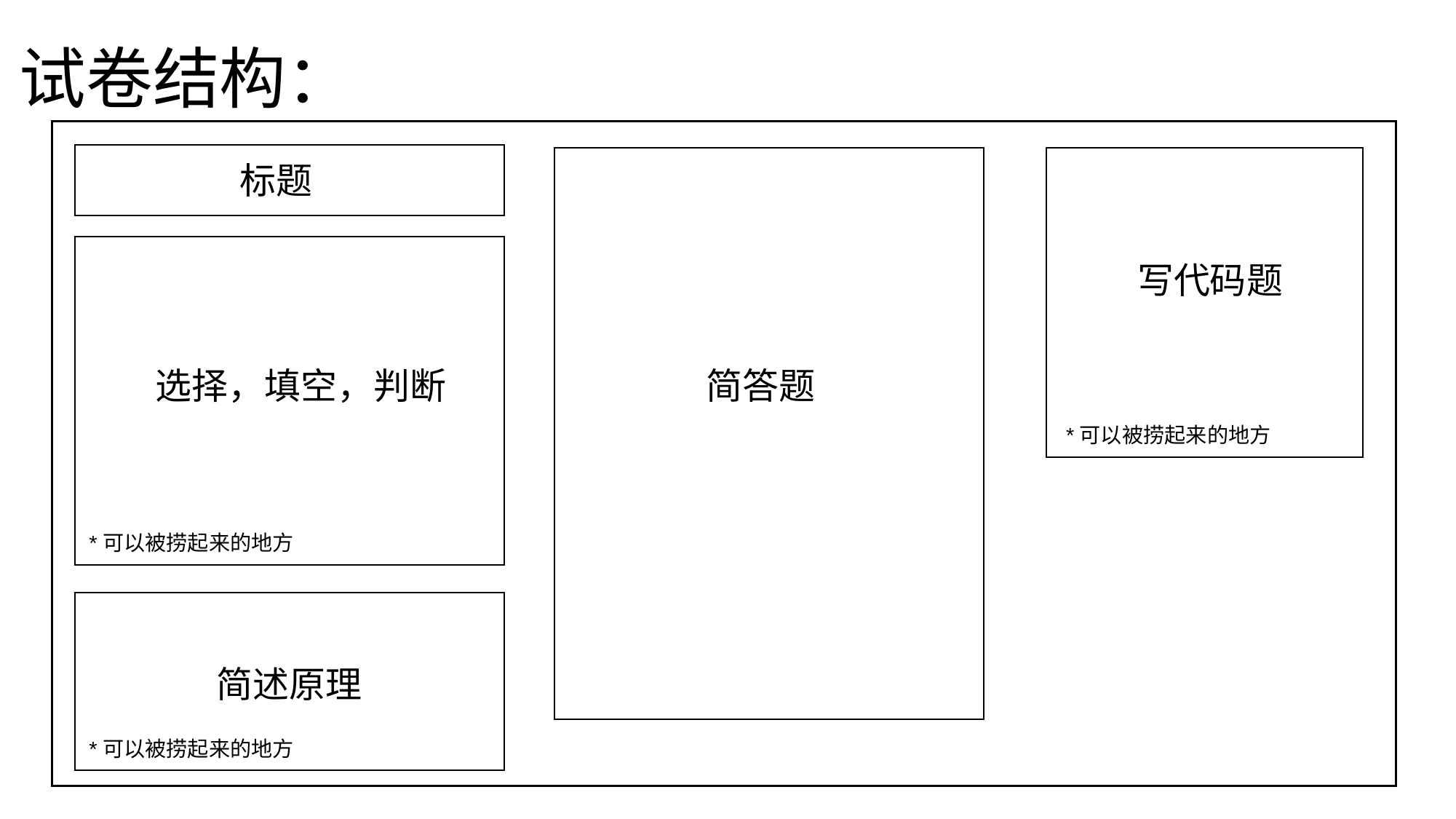

# 试卷结构：

标题

写代码题
选择，填空，判断

简答题
*可以被捞起来的地方
*可以被捞起来的地方

简述原理
*可以被捞起来的地方